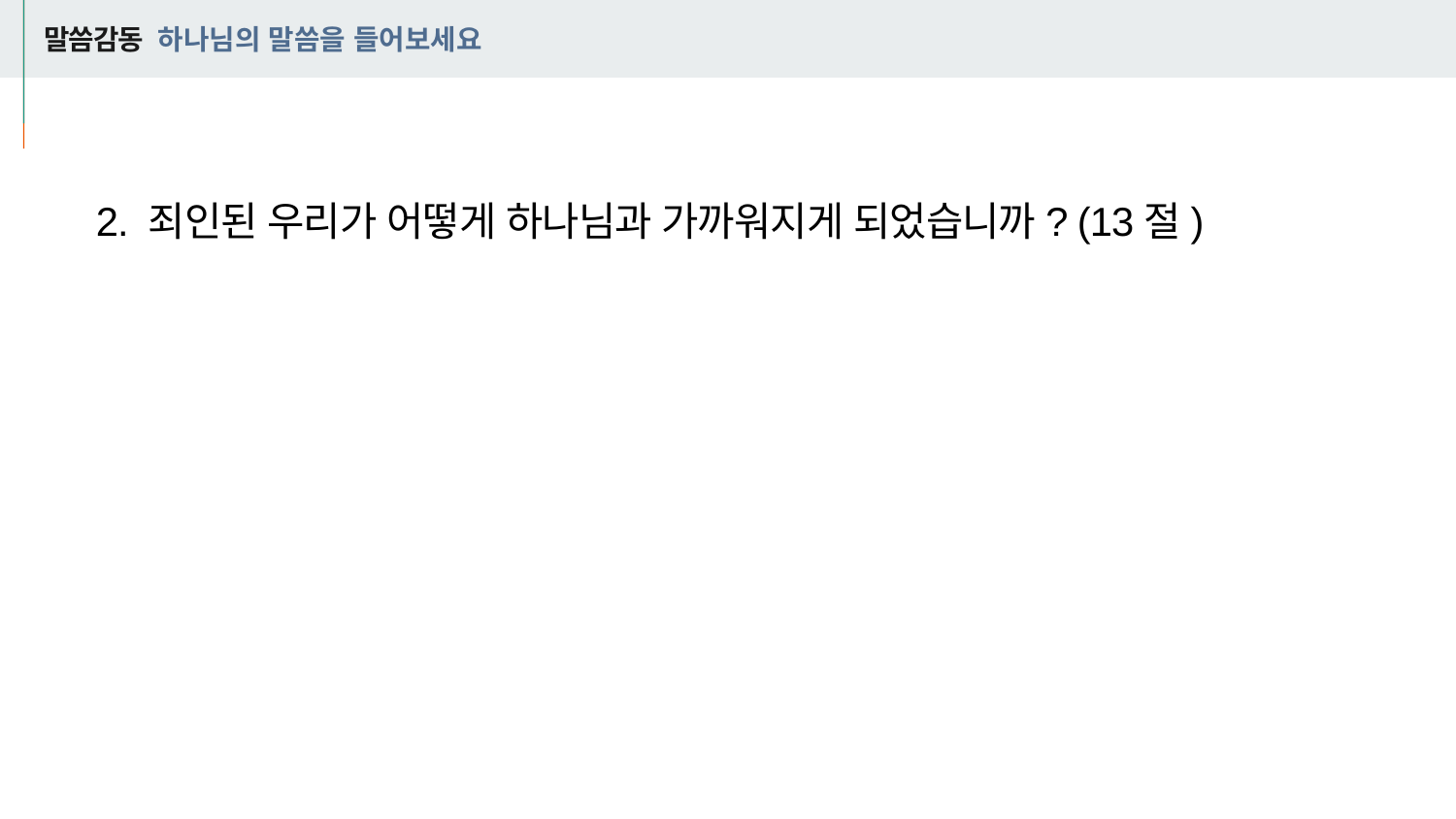

# 말씀감동  하나님의 말씀을 들어보세요
2. 죄인된 우리가 어떻게 하나님과 가까워지게 되었습니까? (13절)